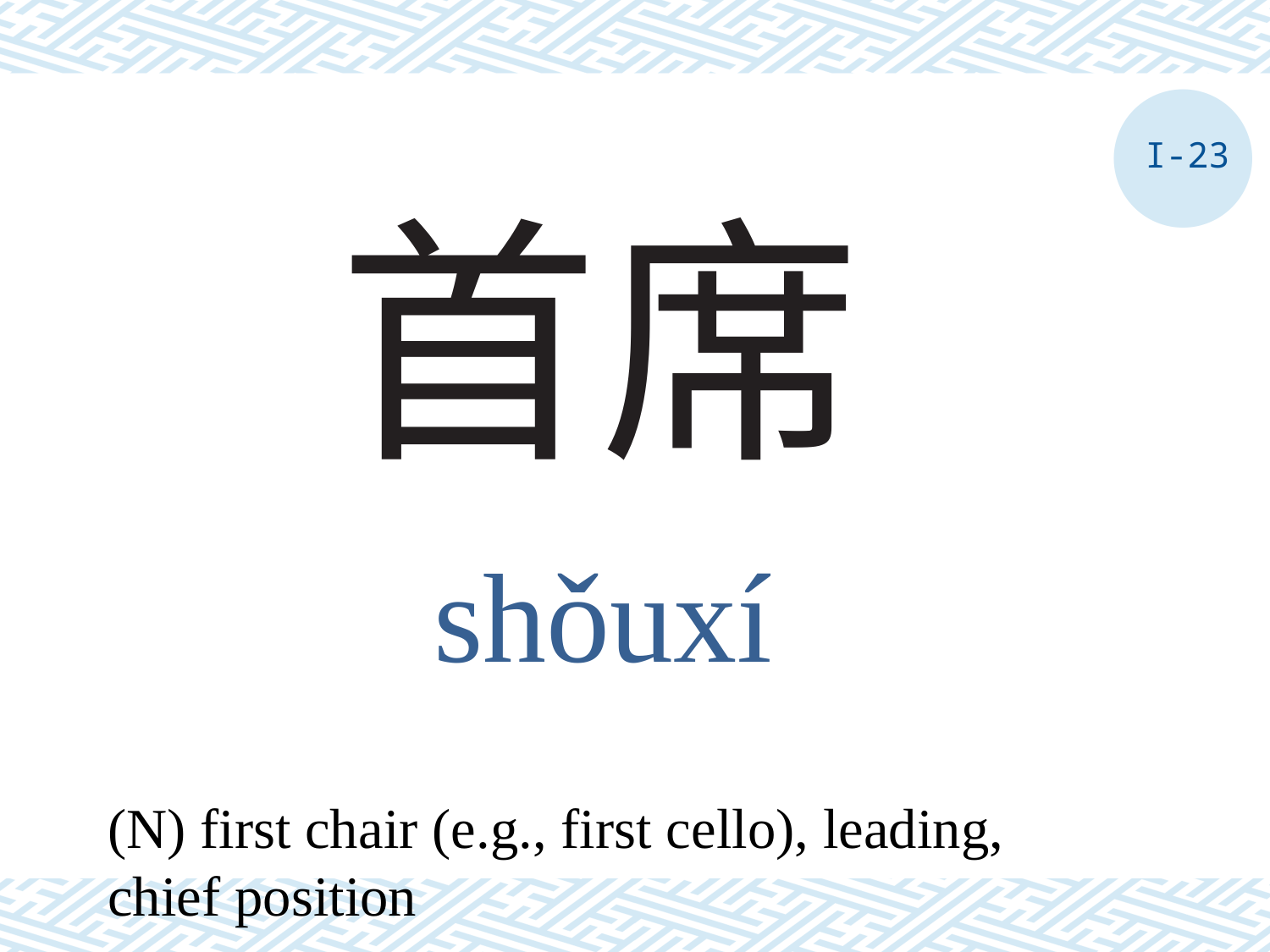

I-23

# 首席
shǒuxí
(N) first chair (e.g., first cello), leading, chief position